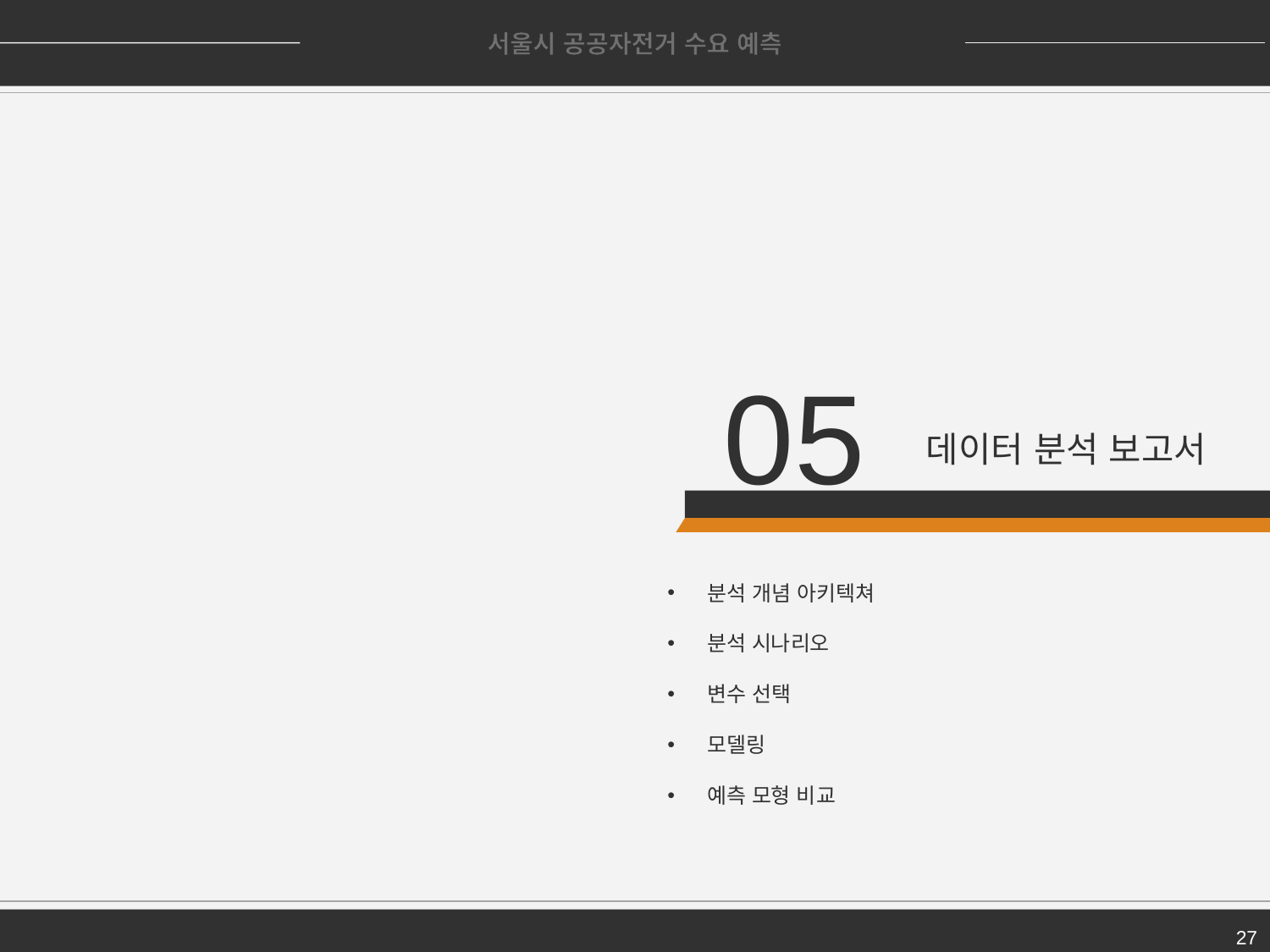

서울시 공공자전거 수요 예측
05
데이터 분석 보고서

분석 개념 아키텍쳐

분석 시나리오

변수 선택

모델링

예측 모형 비교

27